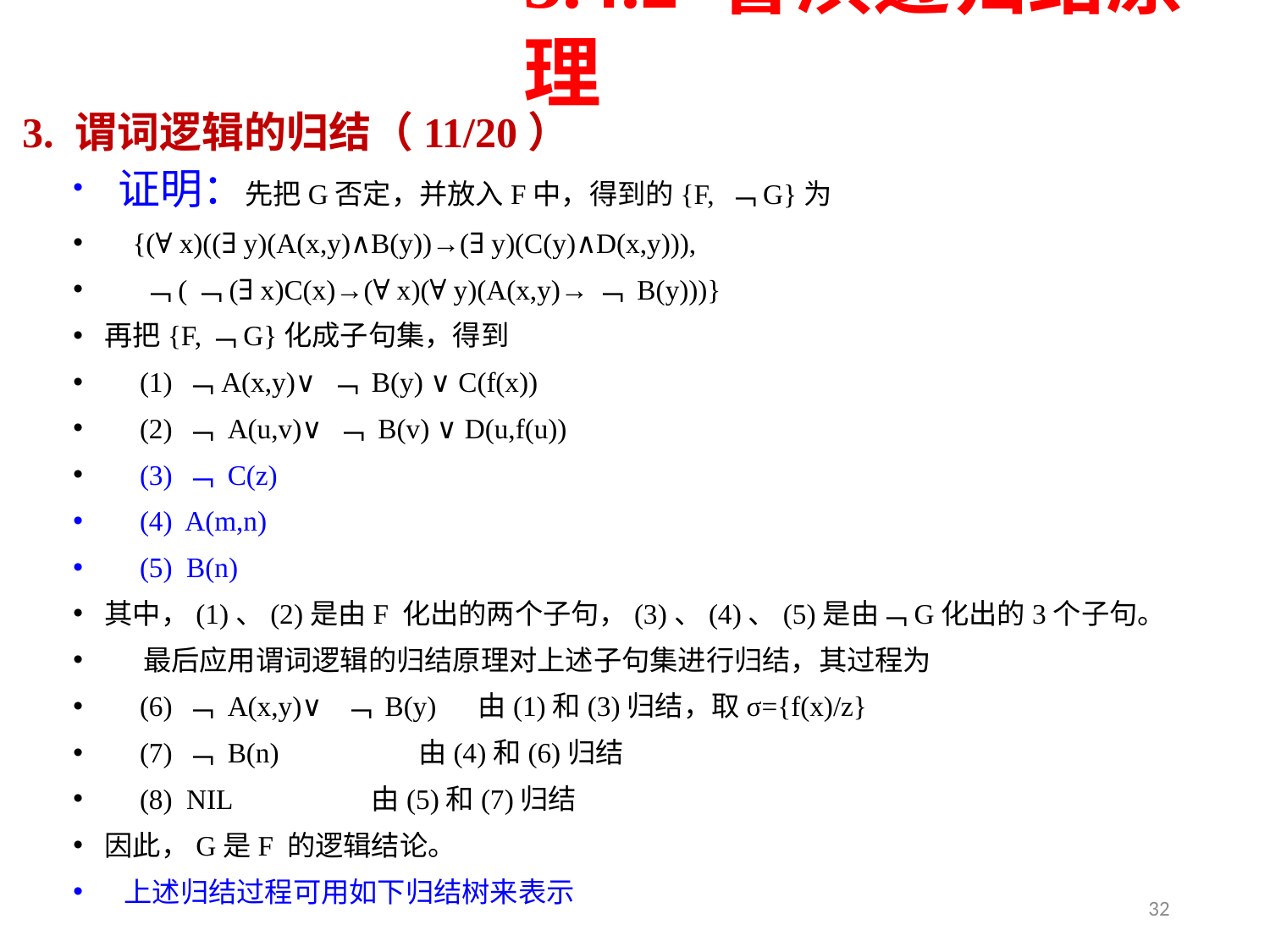

3.4.2 鲁滨逊归结原理
3. 谓词逻辑的归结（11/20）
 证明：先把G否定，并放入F中，得到的{F, ﹁G}为
    {(∀ x)((∃ y)(A(x,y)∧B(y))→(∃ y)(C(y)∧D(x,y))),
     ﹁(﹁(∃ x)C(x)→(∀ x)(∀ y)(A(x,y)→﹁ B(y)))}
再把{F,﹁G}化成子句集，得到
     (1) ﹁A(x,y)∨﹁ B(y) ∨C(f(x))
     (2) ﹁ A(u,v)∨﹁ B(v) ∨D(u,f(u))
     (3) ﹁ C(z)
     (4)  A(m,n)
     (5)  B(n)
其中，(1)、(2)是由F 化出的两个子句，(3)、(4)、(5)是由﹁G化出的3个子句。
     最后应用谓词逻辑的归结原理对上述子句集进行归结，其过程为
     (6) ﹁ A(x,y)∨ ﹁ B(y)     由(1)和(3)归结，取σ={f(x)/z}
     (7) ﹁ B(n)                   由(4)和(6)归结
     (8)  NIL                   由(5)和(7)归结
因此，G是F 的逻辑结论。
  上述归结过程可用如下归结树来表示
32